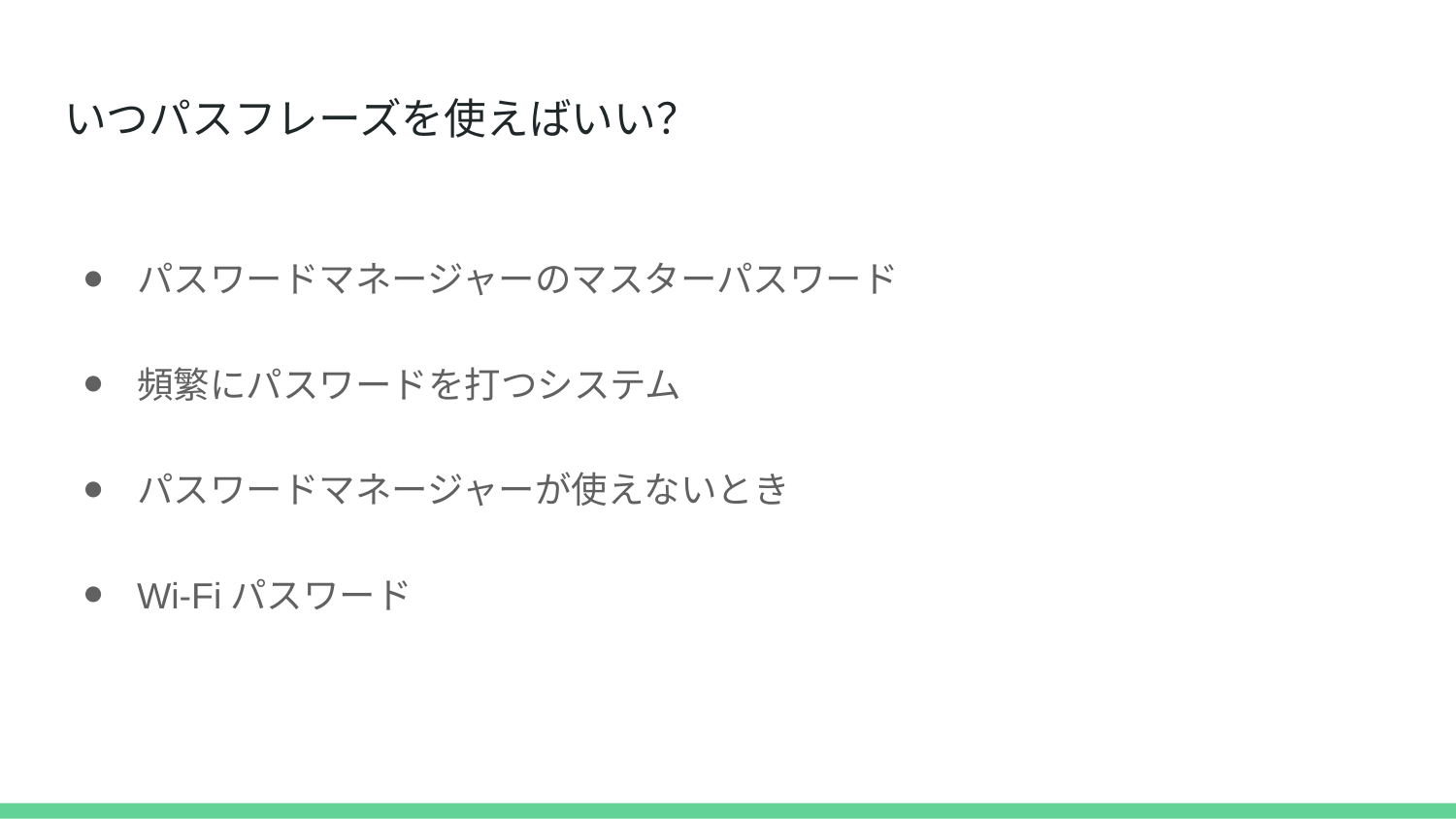

# いつパスフレーズを使えばいい？
パスワードマネージャーのマスターパスワード
頻繁にパスワードを打つシステム
パスワードマネージャーが使えないとき
Wi-Fiパスワード